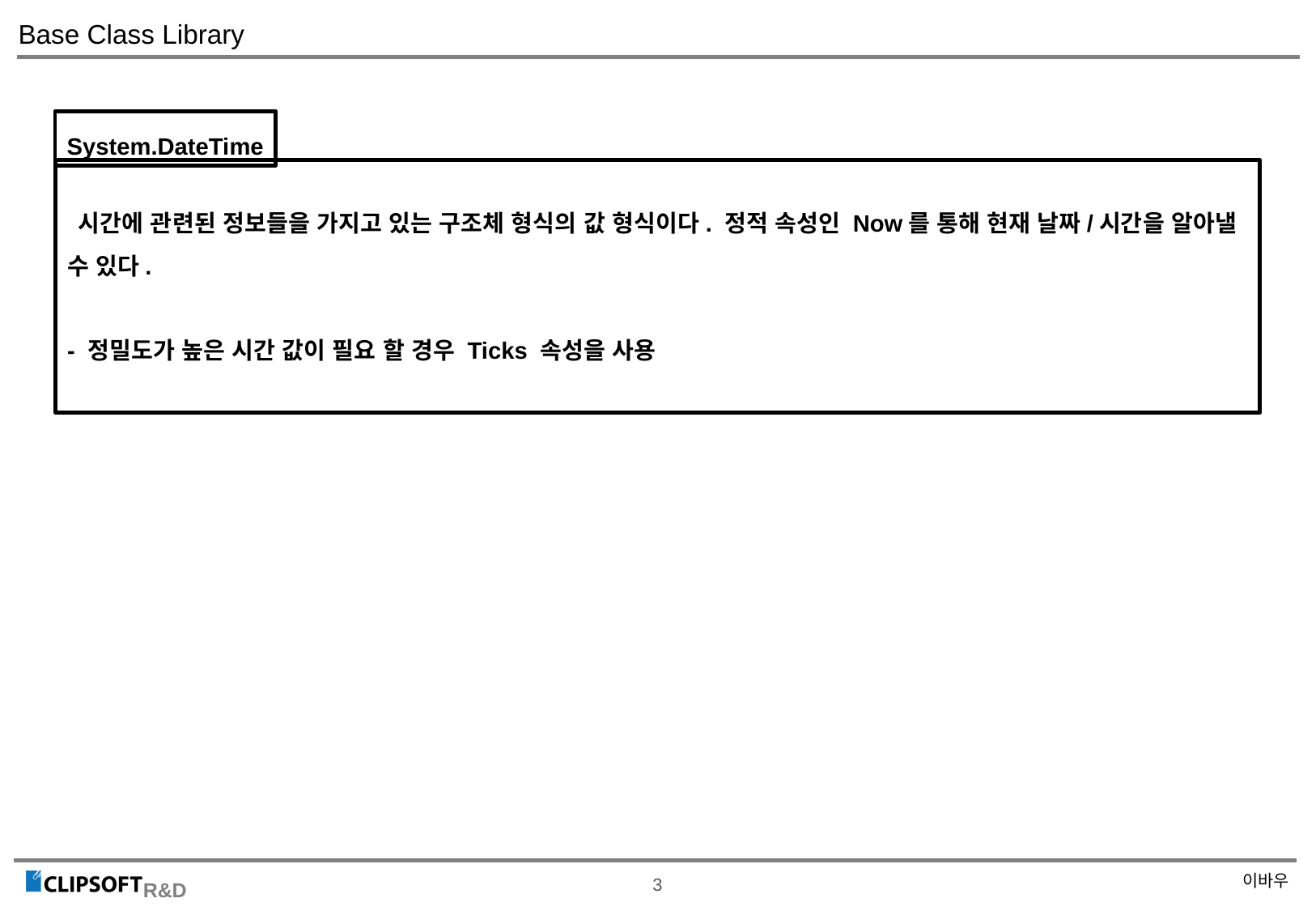

# Base Class Library
System.DateTime

 시간에 관련된 정보들을 가지고 있는 구조체 형식의 값 형식이다. 정적 속성인 Now를 통해 현재 날짜/시간을 알아낼 수 있다.

- 정밀도가 높은 시간 값이 필요 할 경우 Ticks 속성을 사용

이바우